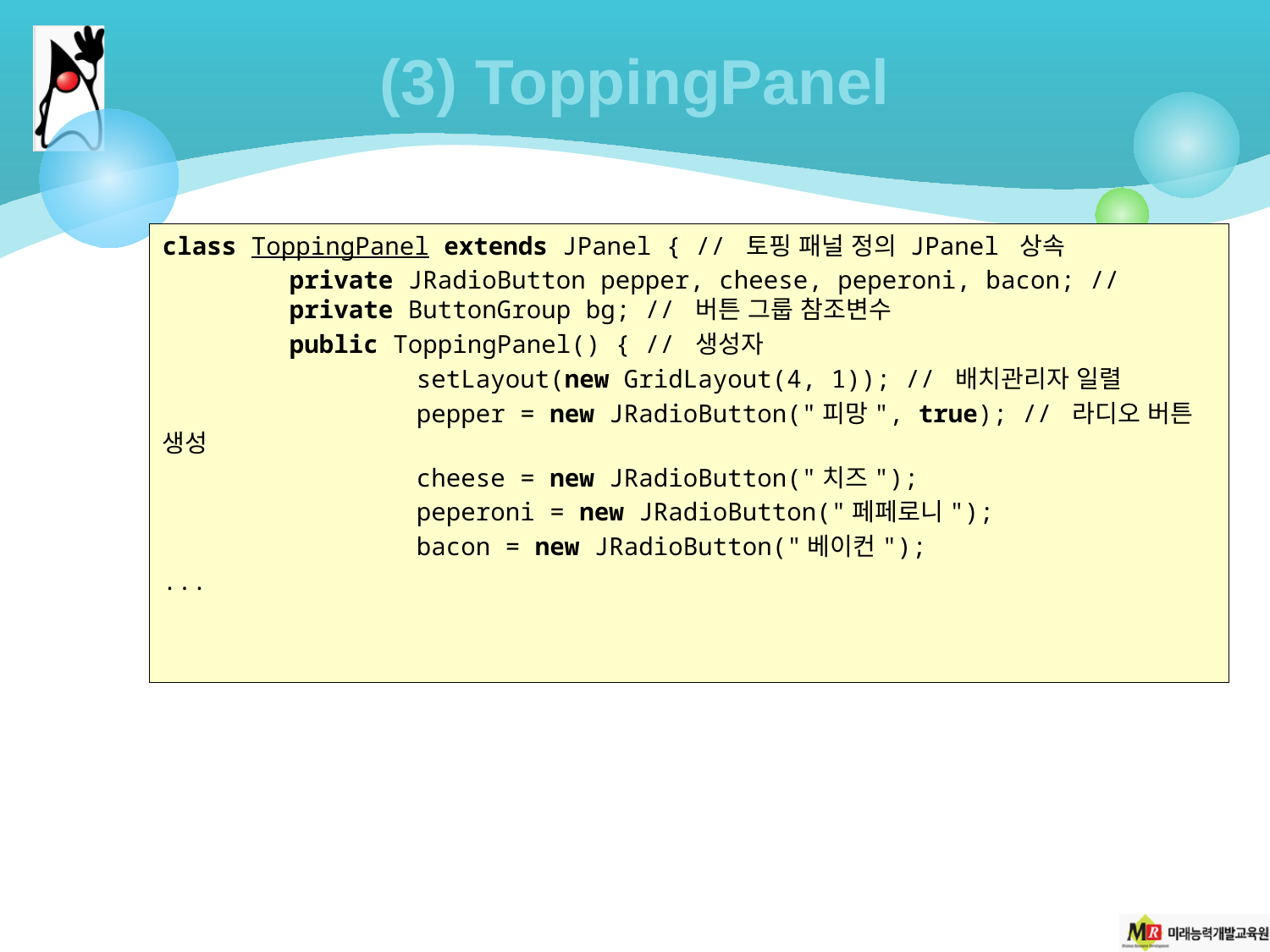

# (3) ToppingPanel
class ToppingPanel extends JPanel { // 토핑 패널 정의 JPanel 상속
	private JRadioButton pepper, cheese, peperoni, bacon; // 		private ButtonGroup bg; // 버튼 그룹 참조변수
	public ToppingPanel() { // 생성자
		setLayout(new GridLayout(4, 1)); // 배치관리자 일렬
		pepper = new JRadioButton("피망", true); // 라디오 버튼 생성
		cheese = new JRadioButton("치즈");
		peperoni = new JRadioButton("페페로니");
		bacon = new JRadioButton("베이컨");
...